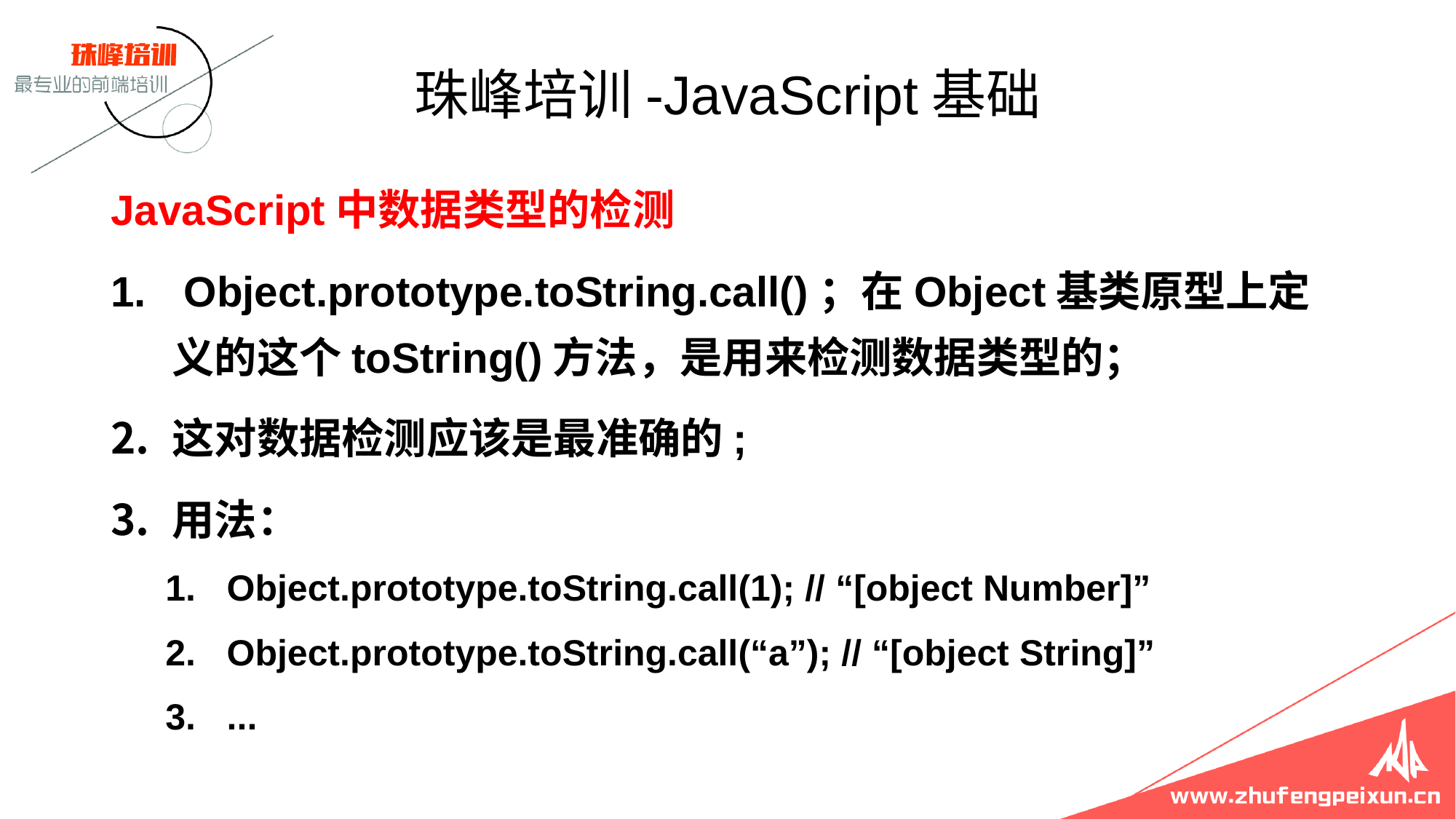

# 珠峰培训-JavaScript基础
JavaScript中数据类型的检测
 Object.prototype.toString.call()；在Object基类原型上定义的这个toString()方法，是用来检测数据类型的；
这对数据检测应该是最准确的;
用法：
Object.prototype.toString.call(1); // “[object Number]”
Object.prototype.toString.call(“a”); // “[object String]”
...